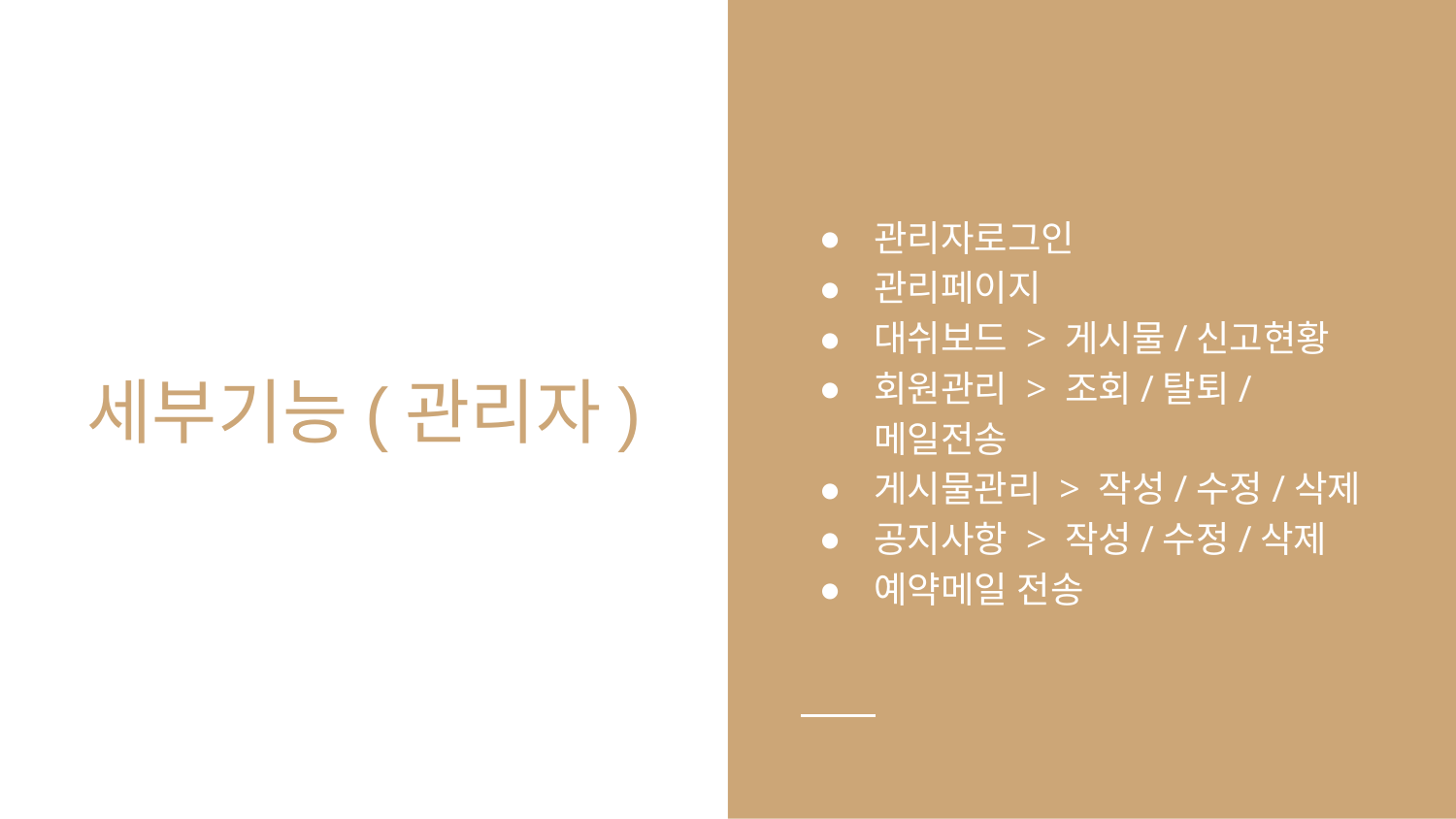

관리자로그인
관리페이지
대쉬보드 > 게시물/신고현황
회원관리 > 조회/탈퇴/메일전송
게시물관리 > 작성/수정/삭제
공지사항 > 작성/수정/삭제
예약메일 전송
# 세부기능(관리자)